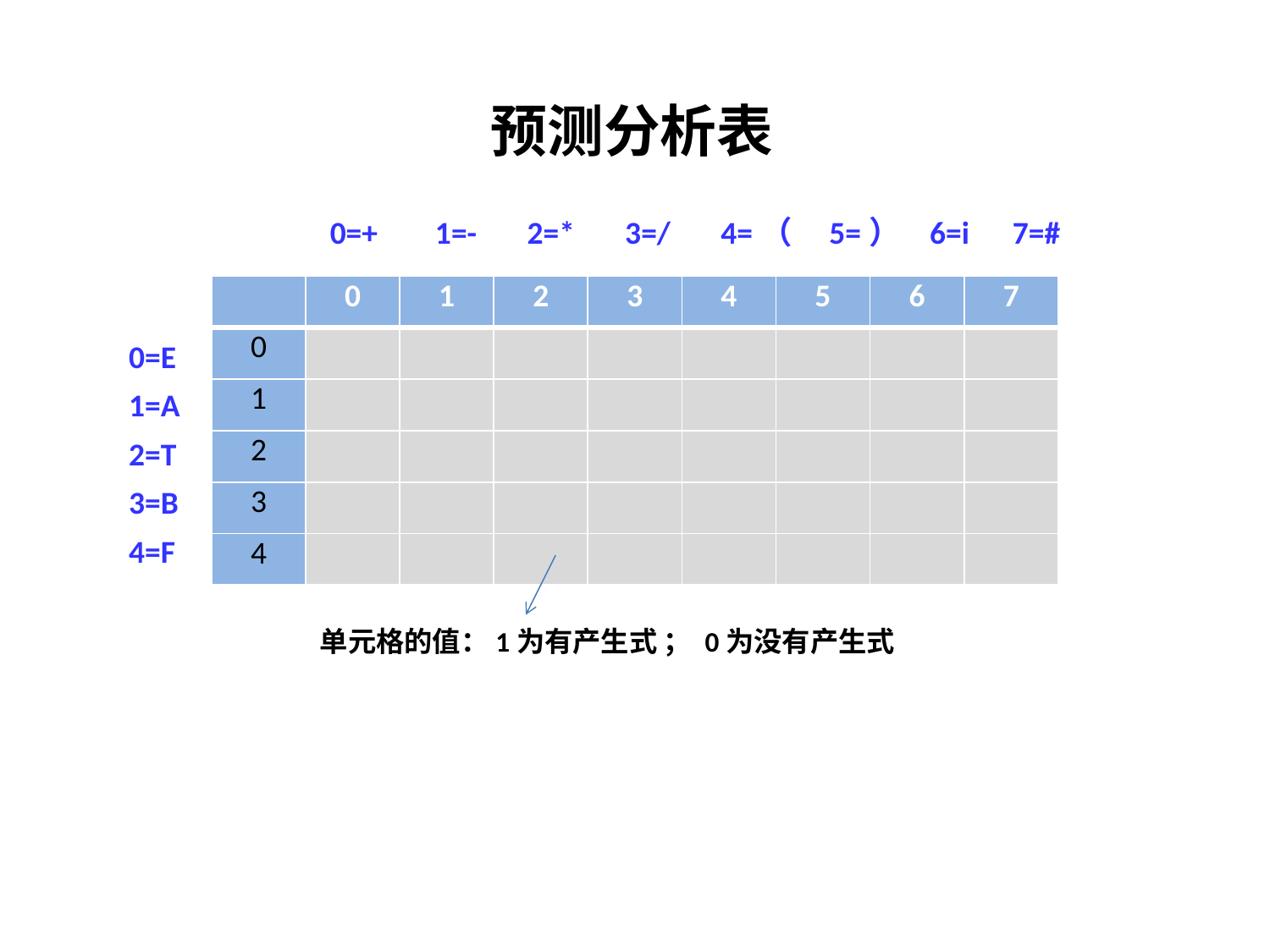

预测分析表
0=+        1=-       2=*       3=/       4=（    5=）   6=i      7=#
|  | 0 | 1 | 2 | 3 | 4 | 5 | 6 | 7 |
| --- | --- | --- | --- | --- | --- | --- | --- | --- |
| 0 |  |  |  |  |  |  |  |  |
| 1 |  |  |  |  |  |  |  |  |
| 2 |  |  |  |  |  |  |  |  |
| 3 |  |  |  |  |  |  |  |  |
| 4 |  |  |  |  |  |  |  |  |
 0=E
 1=A
 2=T
 3=B
 4=F
单元格的值：1为有产生式 ； 0为没有产生式